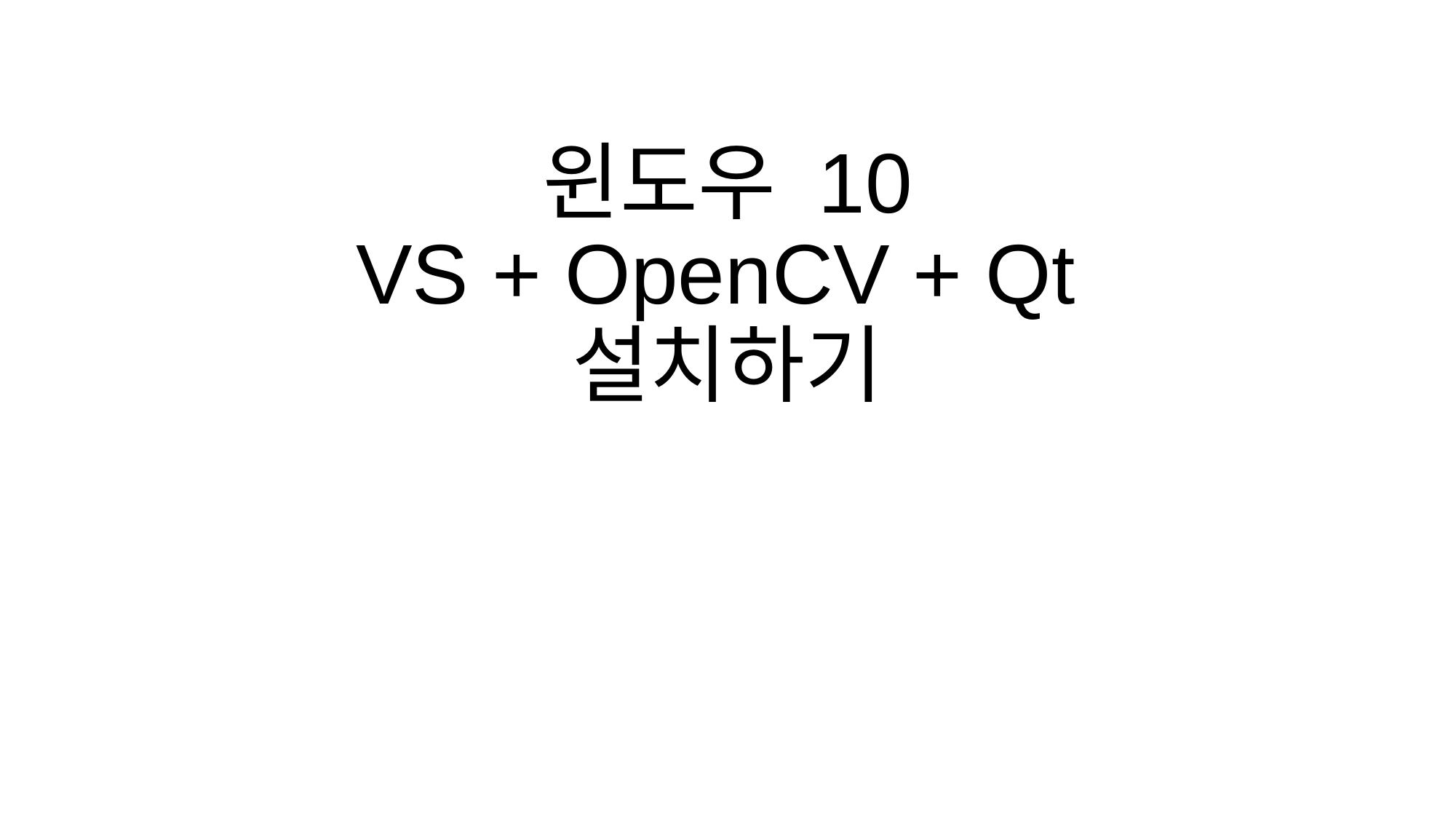

# 윈도우 10 VS + OpenCV + Qt 설치하기